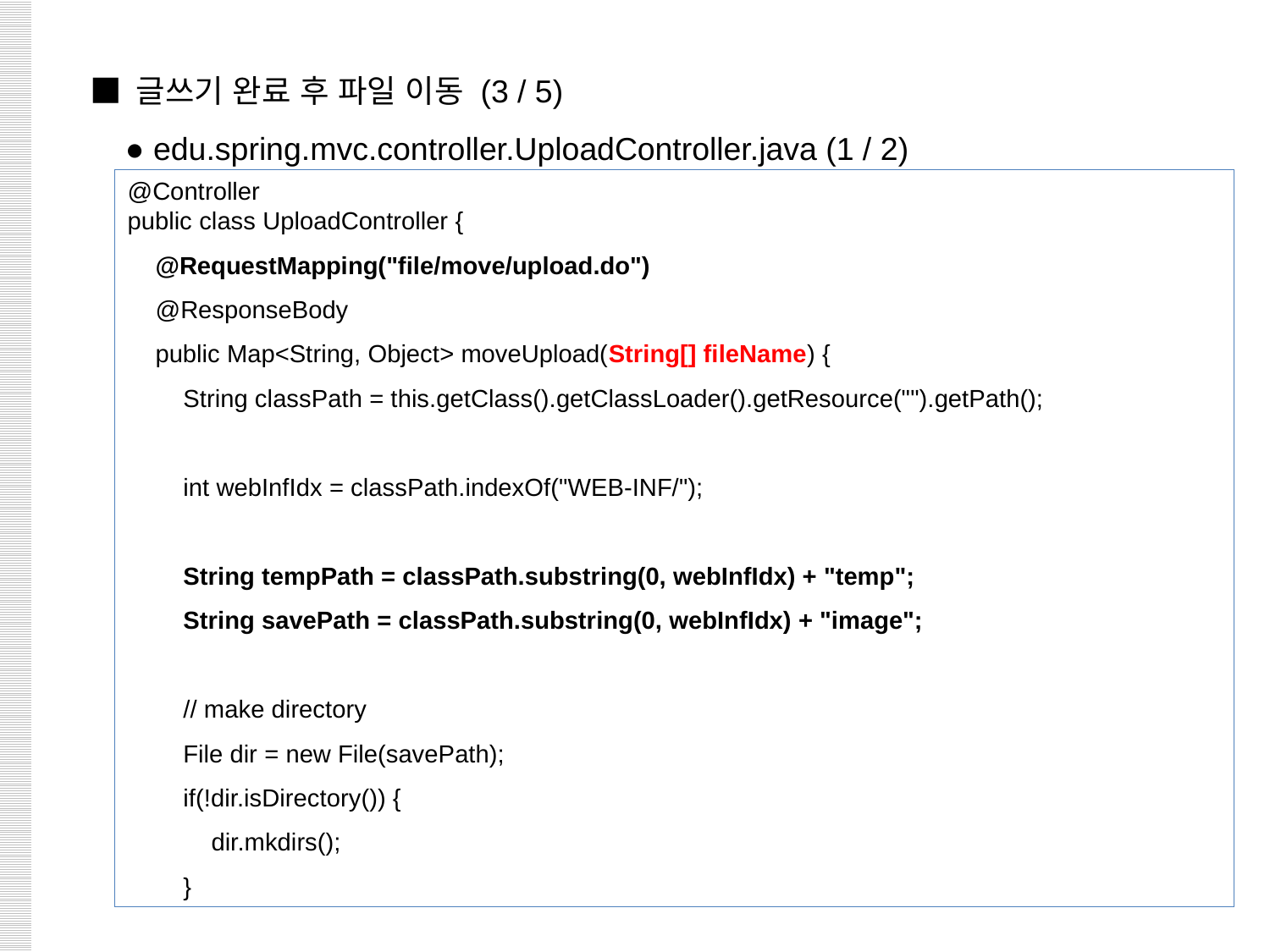

■ 글쓰기 완료 후 파일 이동 (3 / 5)
    ● edu.spring.mvc.controller.UploadController.java (1 / 2)
@Controller
public class UploadController {
    @RequestMapping("file/move/upload.do")
    @ResponseBody
    public Map<String, Object> moveUpload(String[] fileName) {
        String classPath = this.getClass().getClassLoader().getResource("").getPath();

        int webInfIdx = classPath.indexOf("WEB-INF/");

        String tempPath = classPath.substring(0, webInfIdx) + "temp";
        String savePath = classPath.substring(0, webInfIdx) + "image";

        // make directory
        File dir = new File(savePath);
        if(!dir.isDirectory()) {
            dir.mkdirs();
        }